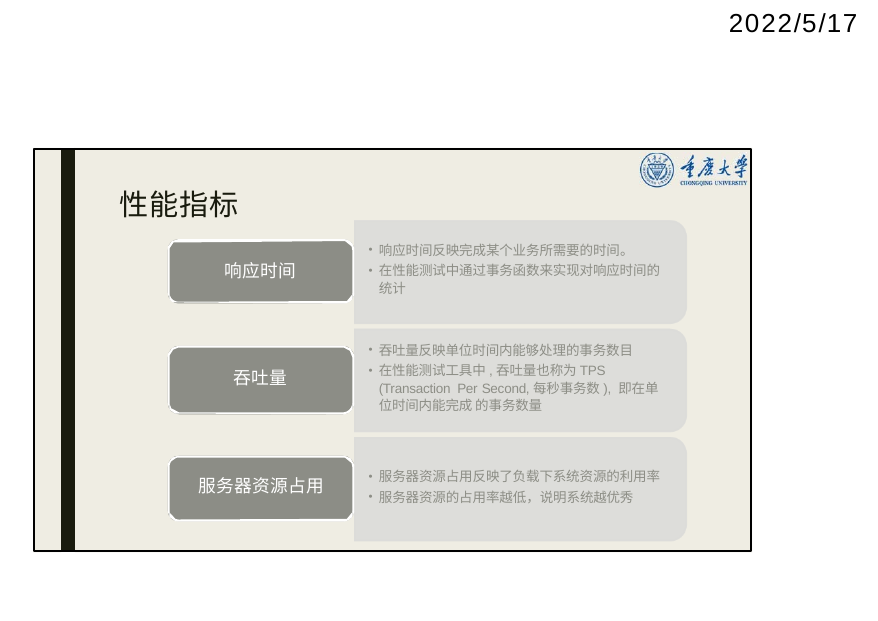

# 2022/5/17

性能指标

响应时间

响应时间反映完成某个业务所需要的时间。
在性能测试中通过事务函数来实现对响应时间的 统计

吞吐量反映单位时间内能够处理的事务数目
在性能测试工具中,吞吐量也称为TPS (Transaction  Per Second,每秒事务数), 即在单位时间内能完成 的事务数量

吞吐量

服务器资源占用反映了负载下系统资源的利用率
服务器资源的占用率越低，说明系统越优秀
服务器资源占用